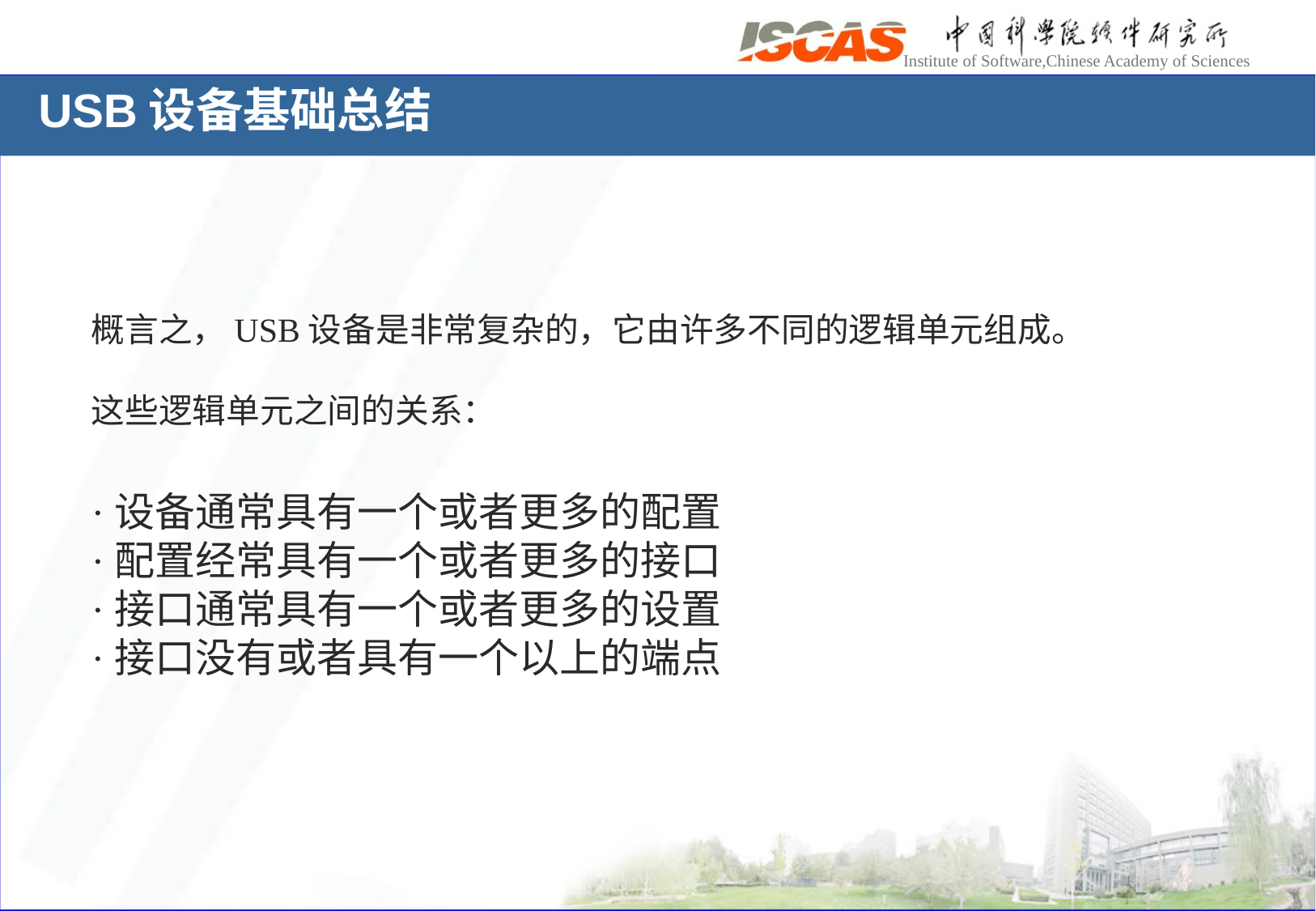

# USB设备基础总结
概言之，USB设备是非常复杂的，它由许多不同的逻辑单元组成。

这些逻辑单元之间的关系：

·设备通常具有一个或者更多的配置
·配置经常具有一个或者更多的接口
·接口通常具有一个或者更多的设置
·接口没有或者具有一个以上的端点